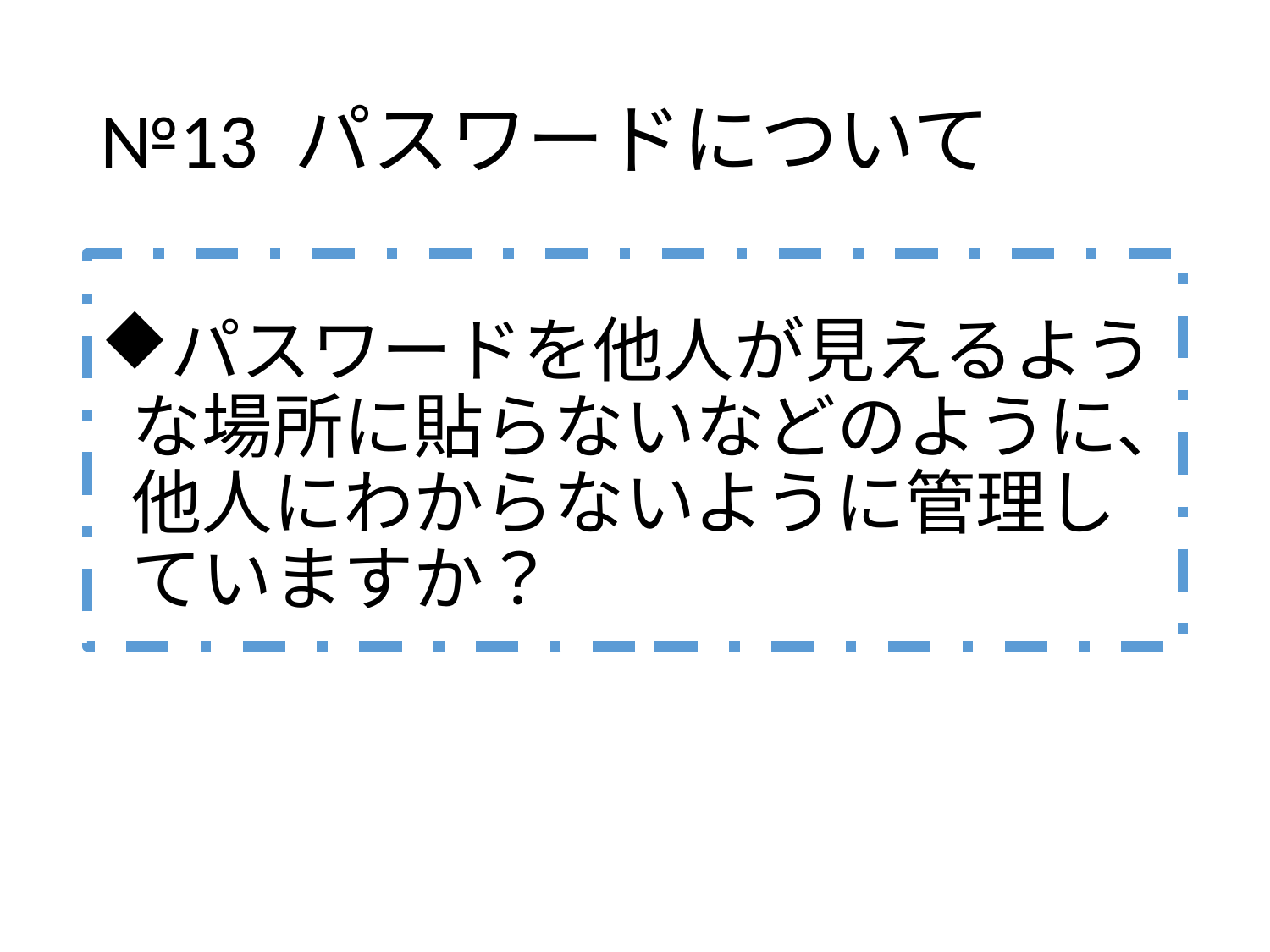

# №13 パスワードについて

パスワードを他人が見えるような場所に貼らないなどのように、他人にわからないように管理していますか？